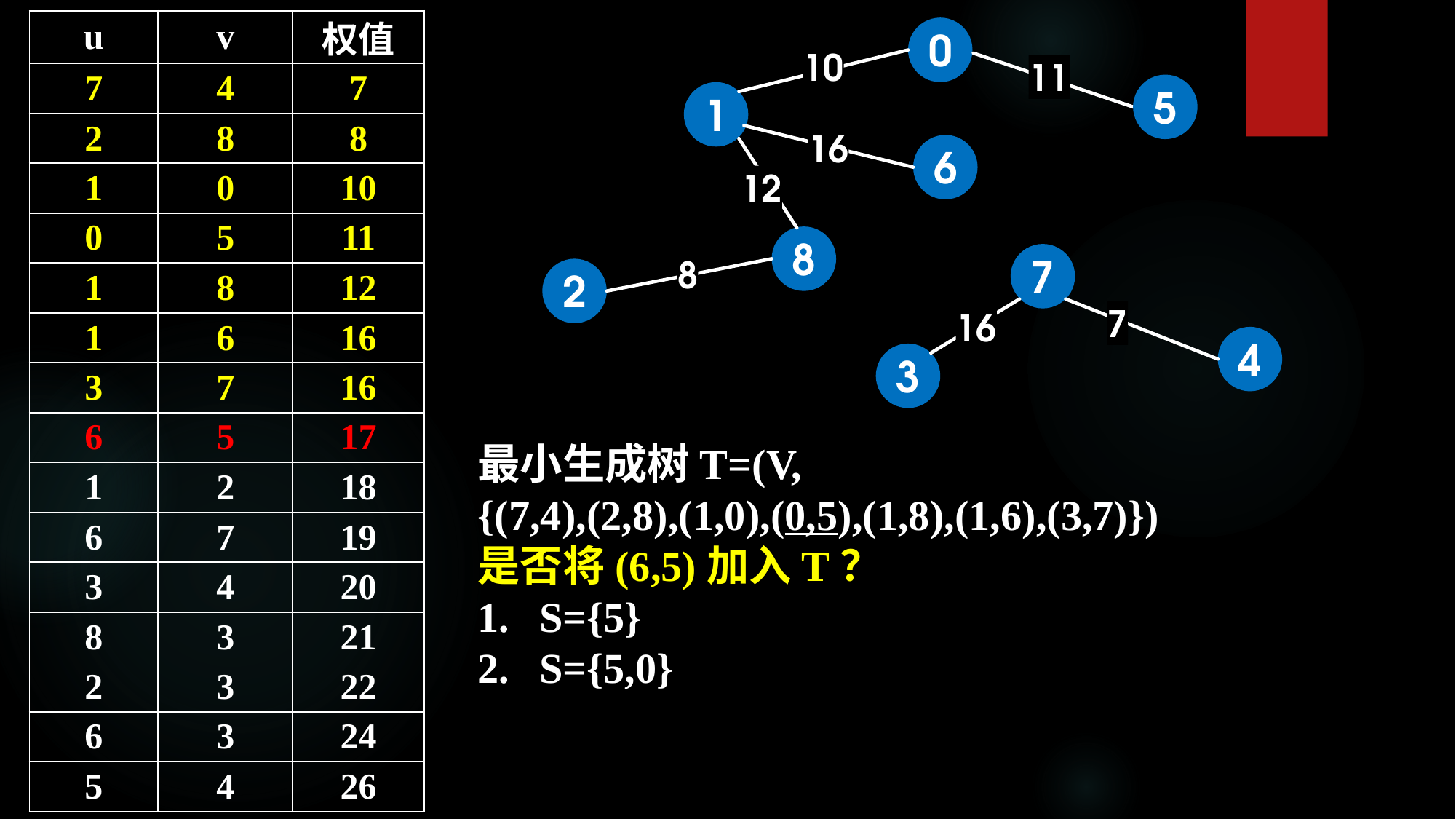

| u | v | 权值 |
| --- | --- | --- |
| 7 | 4 | 7 |
| 2 | 8 | 8 |
| 1 | 0 | 10 |
| 0 | 5 | 11 |
| 1 | 8 | 12 |
| 1 | 6 | 16 |
| 3 | 7 | 16 |
| 6 | 5 | 17 |
| 1 | 2 | 18 |
| 6 | 7 | 19 |
| 3 | 4 | 20 |
| 8 | 3 | 21 |
| 2 | 3 | 22 |
| 6 | 3 | 24 |
| 5 | 4 | 26 |
0
10
1
11
5
16
6
12
8
8
2
7
7
4
16
3
最小生成树T=(V,
{(7,4),(2,8),(1,0),(0,5),(1,8),(1,6),(3,7)})
是否将(6,5)加入T？
S={5}
S={5,0}